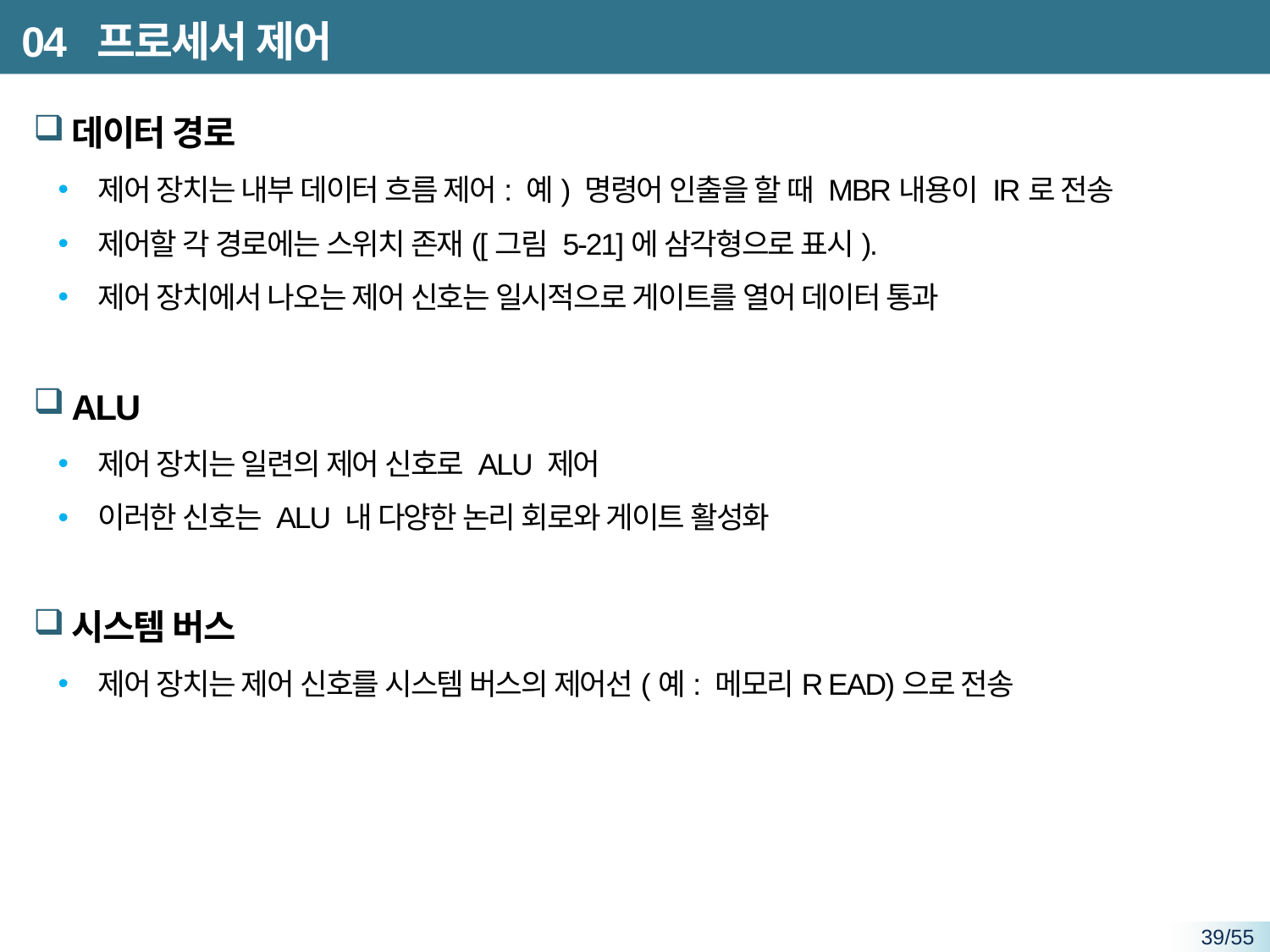

# 04  프로세서 제어
데이터 경로
제어 장치는 내부 데이터 흐름 제어: 예) 명령어 인출을 할 때 MBR내용이 IR로 전송
제어할 각 경로에는 스위치 존재([그림 5-21]에 삼각형으로 표시).
제어 장치에서 나오는 제어 신호는 일시적으로 게이트를 열어 데이터 통과

ALU
제어 장치는 일련의 제어 신호로 ALU 제어
이러한 신호는 ALU 내 다양한 논리 회로와 게이트 활성화

시스템 버스
제어 장치는 제어 신호를 시스템 버스의 제어선(예: 메모리R EAD)으로 전송